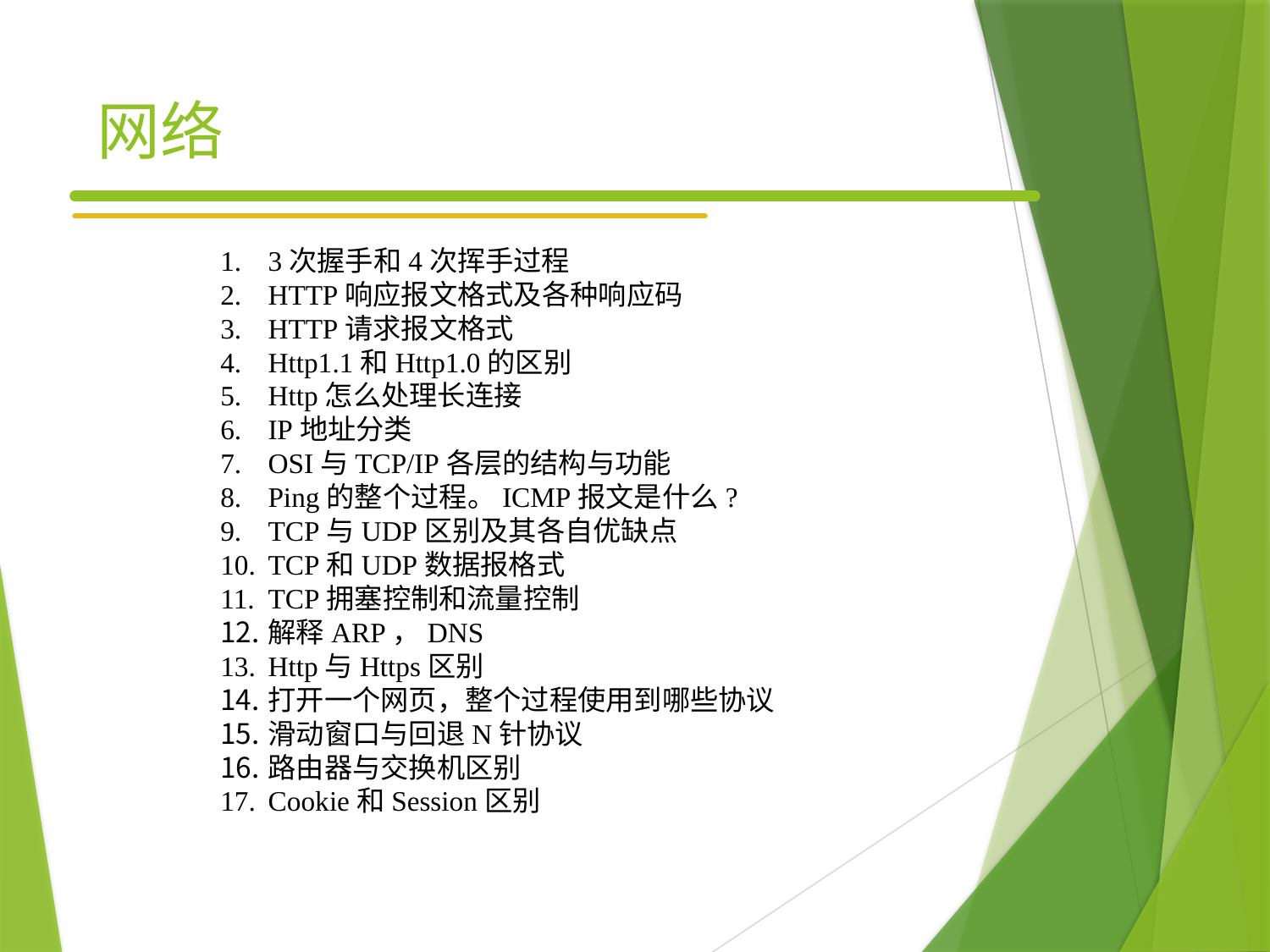

# 网络
3次握手和4次挥手过程
HTTP响应报文格式及各种响应码
HTTP请求报文格式
Http1.1和Http1.0的区别
Http怎么处理长连接
IP地址分类
OSI与TCP/IP各层的结构与功能
Ping的整个过程。ICMP报文是什么?
TCP与UDP区别及其各自优缺点
TCP和UDP数据报格式
TCP拥塞控制和流量控制
解释ARP，DNS
Http与Https区别
打开一个网页，整个过程使用到哪些协议
滑动窗口与回退N针协议
路由器与交换机区别
Cookie和Session区别